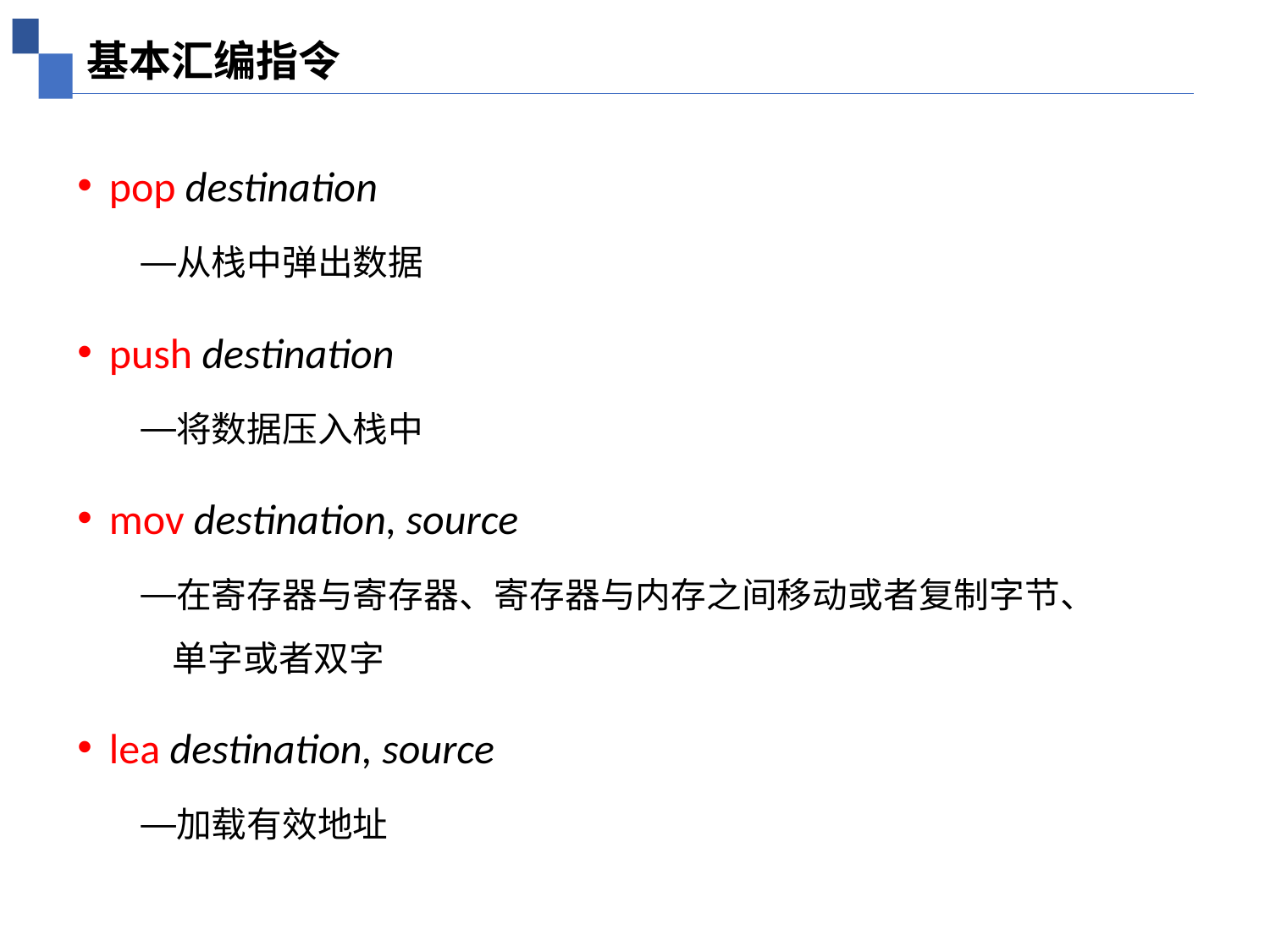

基本汇编指令
pop destination
从栈中弹出数据
push destination
将数据压入栈中
mov destination, source
在寄存器与寄存器、寄存器与内存之间移动或者复制字节、单字或者双字
lea destination, source
加载有效地址
4